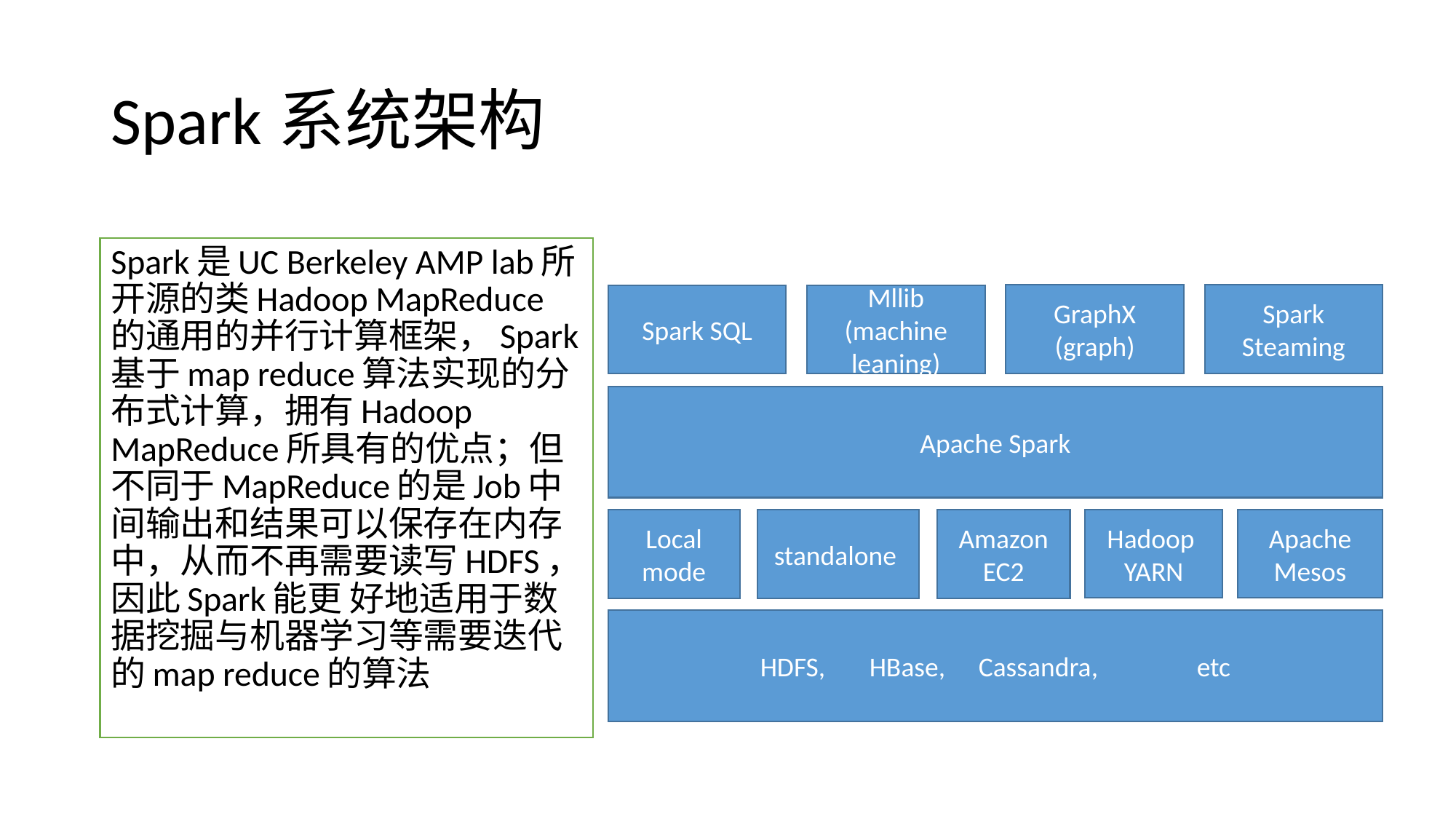

# Spark系统架构
Spark是UC Berkeley AMP lab所开源的类Hadoop MapReduce的通用的并行计算框架，Spark基于map reduce算法实现的分布式计算，拥有Hadoop MapReduce所具有的优点；但不同于MapReduce的是Job中间输出和结果可以保存在内存中，从而不再需要读写HDFS，因此Spark能更 好地适用于数据挖掘与机器学习等需要迭代的map reduce的算法
GraphX
(graph)
Spark Steaming
Spark SQL
Mllib
(machine leaning)
Apache Spark
Hadoop
YARN
Apache Mesos
Local mode
Amazon EC2
HDFS, 	HBase, 	Cassandra, 	etc
standalone